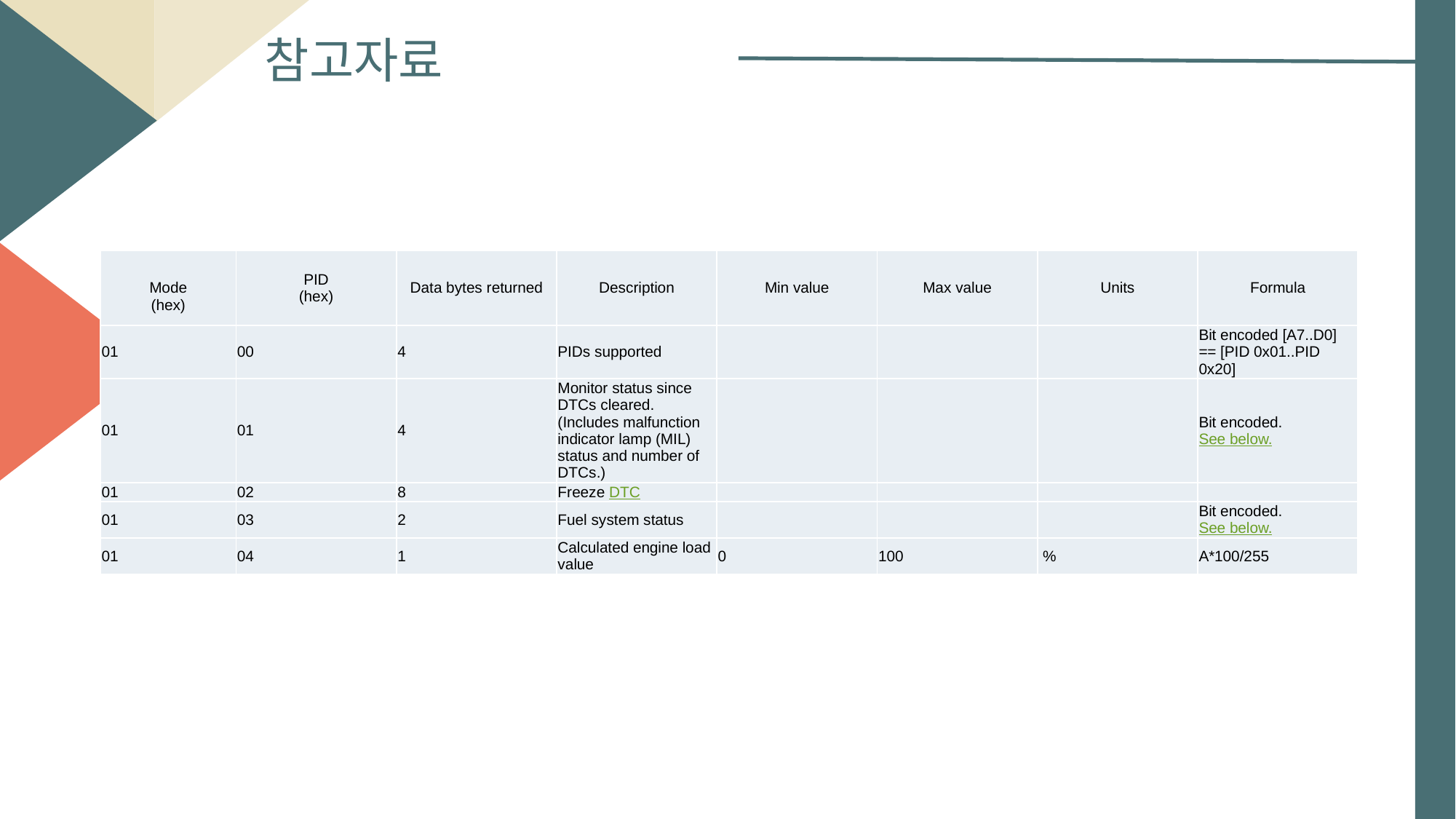

참고자료
| Mode (hex) | PID (hex) | Data bytes returned | Description | Min value | Max value | Units | Formula |
| --- | --- | --- | --- | --- | --- | --- | --- |
| 01 | 00 | 4 | PIDs supported |  |  |  | Bit encoded [A7..D0] == [PID 0x01..PID 0x20] |
| 01 | 01 | 4 | Monitor status since DTCs cleared. (Includes malfunction indicator lamp (MIL) status and number of DTCs.) |  |  |  | Bit encoded. See below. |
| 01 | 02 | 8 | Freeze DTC |  |  |  |  |
| 01 | 03 | 2 | Fuel system status |  |  |  | Bit encoded. See below. |
| 01 | 04 | 1 | Calculated engine load value | 0 | 100 | % | A\*100/255 |